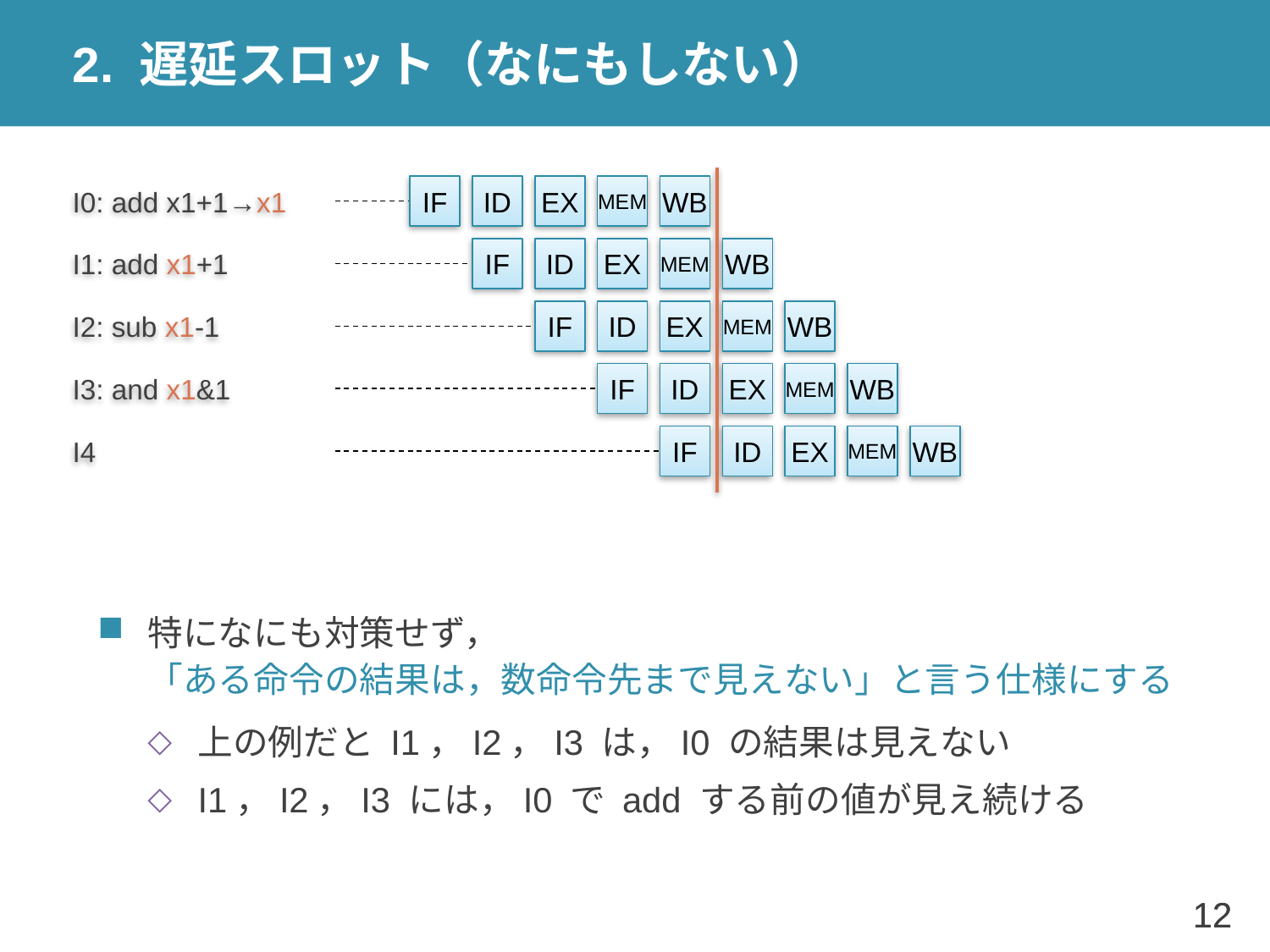

# 2. 遅延スロット（なにもしない）
I0: add x1+1→x1
IF
ID
EX
MEM
WB
I1: add x1+1
IF
ID
EX
MEM
WB
I2: sub x1-1
IF
ID
EX
MEM
WB
I3: and x1&1
IF
ID
EX
MEM
WB
I4
IF
ID
EX
MEM
WB
特になにも対策せず，
「ある命令の結果は，数命令先まで見えない」と言う仕様にする
上の例だと I1，I2，I3 は，I0 の結果は見えない
I1，I2，I3 には，I0 で add する前の値が見え続ける